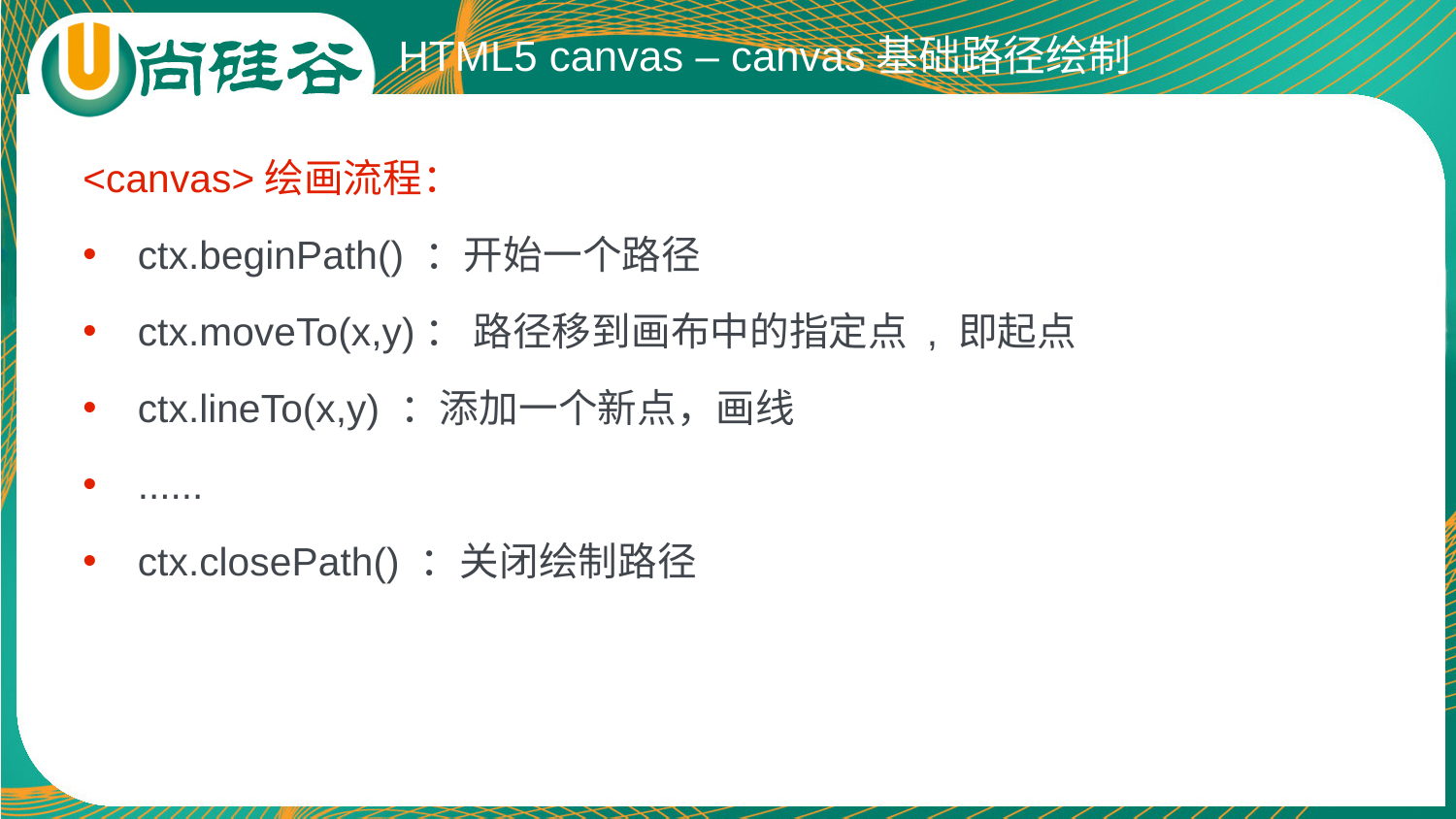

# HTML5 canvas – canvas基础路径绘制
<canvas>绘画流程：
ctx.beginPath() ：开始一个路径
ctx.moveTo(x,y)： 路径移到画布中的指定点 , 即起点
ctx.lineTo(x,y) ：添加一个新点，画线
......
ctx.closePath() ：关闭绘制路径